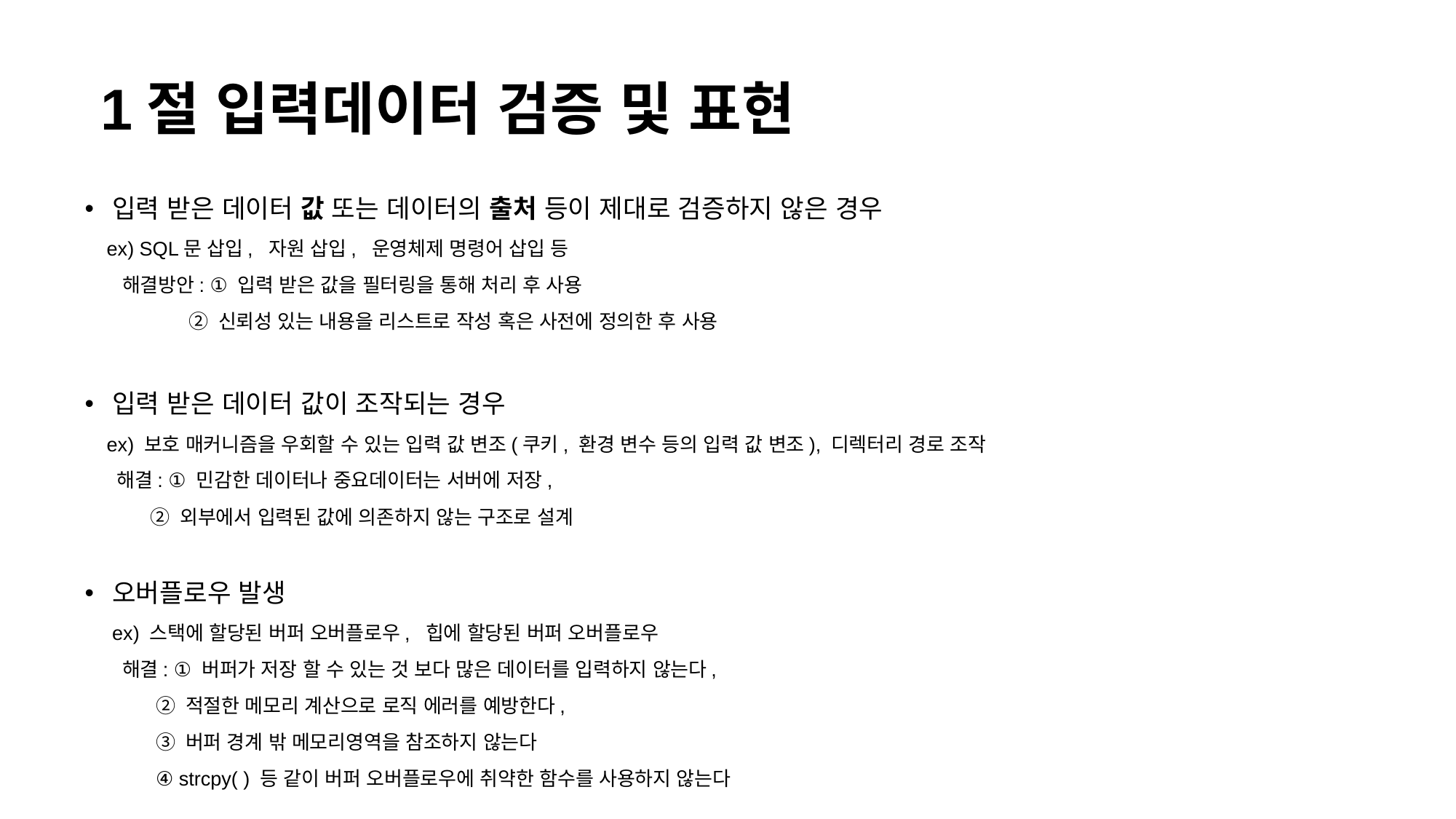

# 1절 입력데이터 검증 및 표현
입력 받은 데이터 값 또는 데이터의 출처 등이 제대로 검증하지 않은 경우
    ex) SQL문 삽입,  자원 삽입,  운영체제 명령어 삽입 등
      해결방안: ① 입력 받은 값을 필터링을 통해 처리 후 사용
                   ② 신뢰성 있는 내용을 리스트로 작성 혹은 사전에 정의한 후 사용

입력 받은 데이터 값이 조작되는 경우
    ex) 보호 매커니즘을 우회할 수 있는 입력 값 변조(쿠키, 환경 변수 등의 입력 값 변조), 디렉터리 경로 조작
     해결: ① 민감한 데이터나 중요데이터는 서버에 저장,
            ② 외부에서 입력된 값에 의존하지 않는 구조로 설계

오버플로우 발생
     ex) 스택에 할당된 버퍼 오버플로우,  힙에 할당된 버퍼 오버플로우
      해결: ① 버퍼가 저장 할 수 있는 것 보다 많은 데이터를 입력하지 않는다,
             ② 적절한 메모리 계산으로 로직 에러를 예방한다,
             ③ 버퍼 경계 밖 메모리영역을 참조하지 않는다
             ④ strcpy( ) 등 같이 버퍼 오버플로우에 취약한 함수를 사용하지 않는다